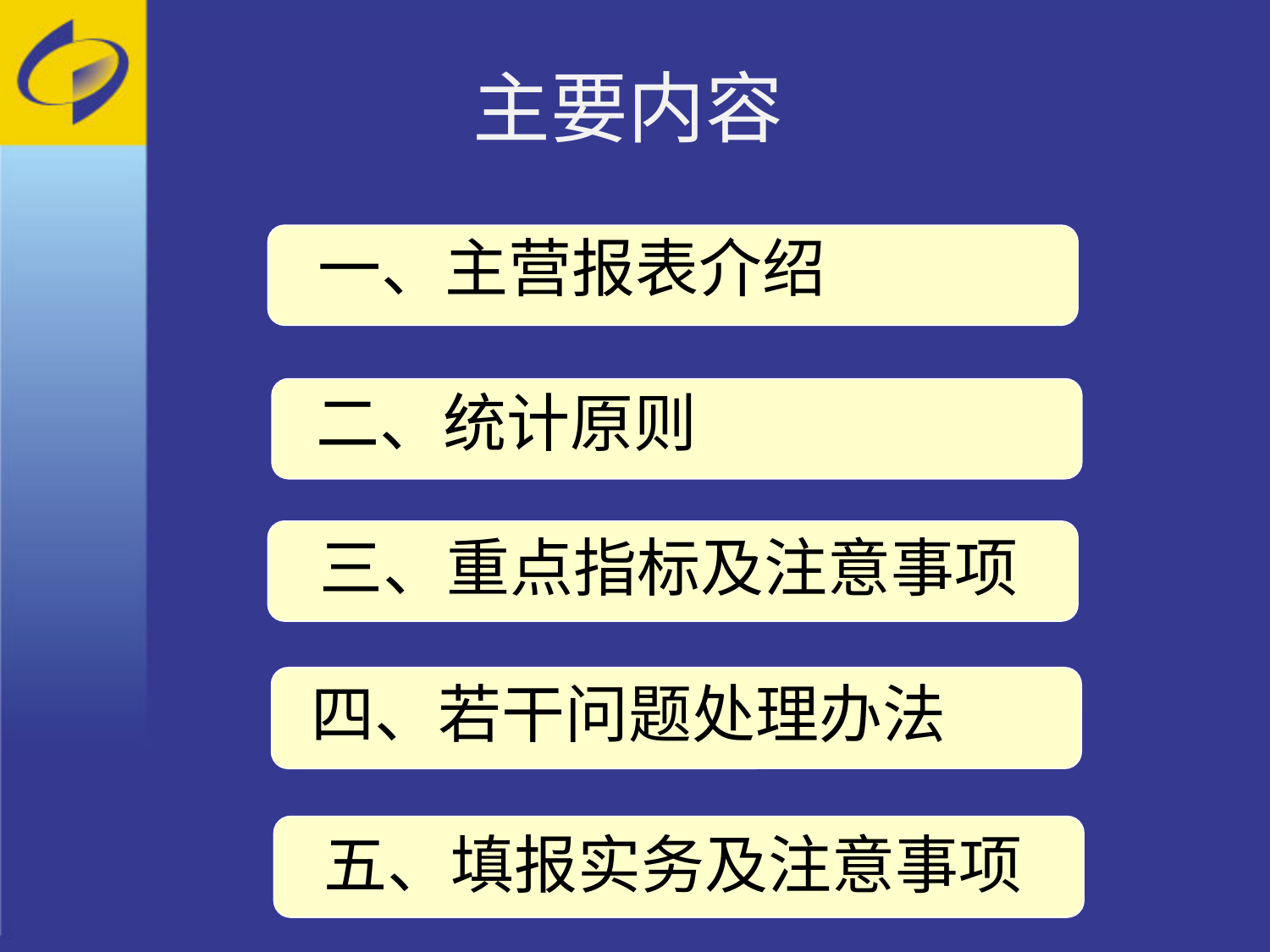

主要内容
一、主营报表介绍

二、统计原则

三、重点指标及注意事项

 四、若干问题处理办法

 五、填报实务及注意事项